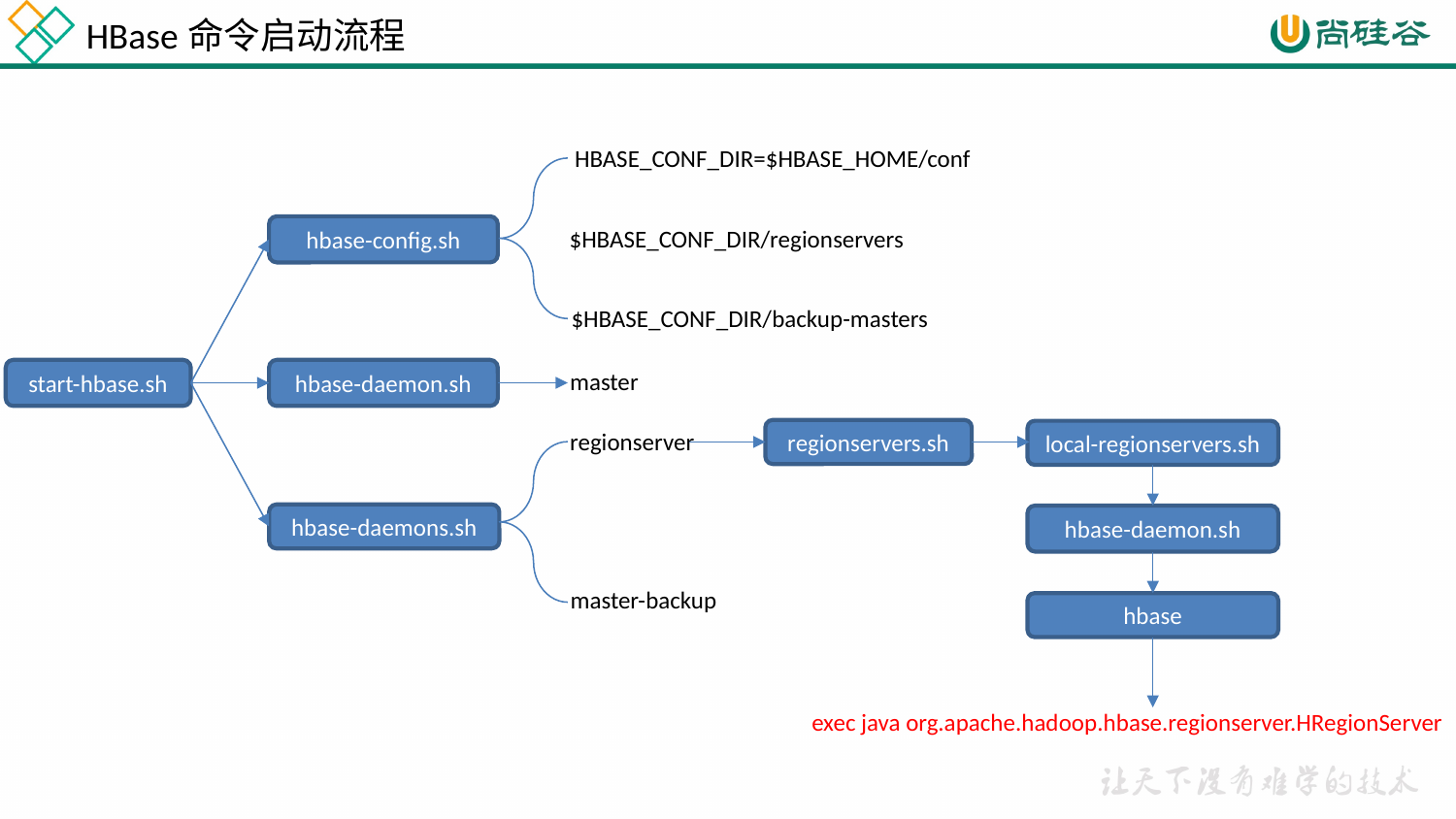

HBase命令启动流程
HBASE_CONF_DIR=$HBASE_HOME/conf

hbase-config.sh
$HBASE_CONF_DIR/regionservers
$HBASE_CONF_DIR/backup-masters
master
start-hbase.sh
hbase-daemon.sh
regionserver
regionservers.sh
local-regionservers.sh

hbase-daemons.sh
hbase-daemon.sh
master-backup
hbase
exec java org.apache.hadoop.hbase.regionserver.HRegionServer